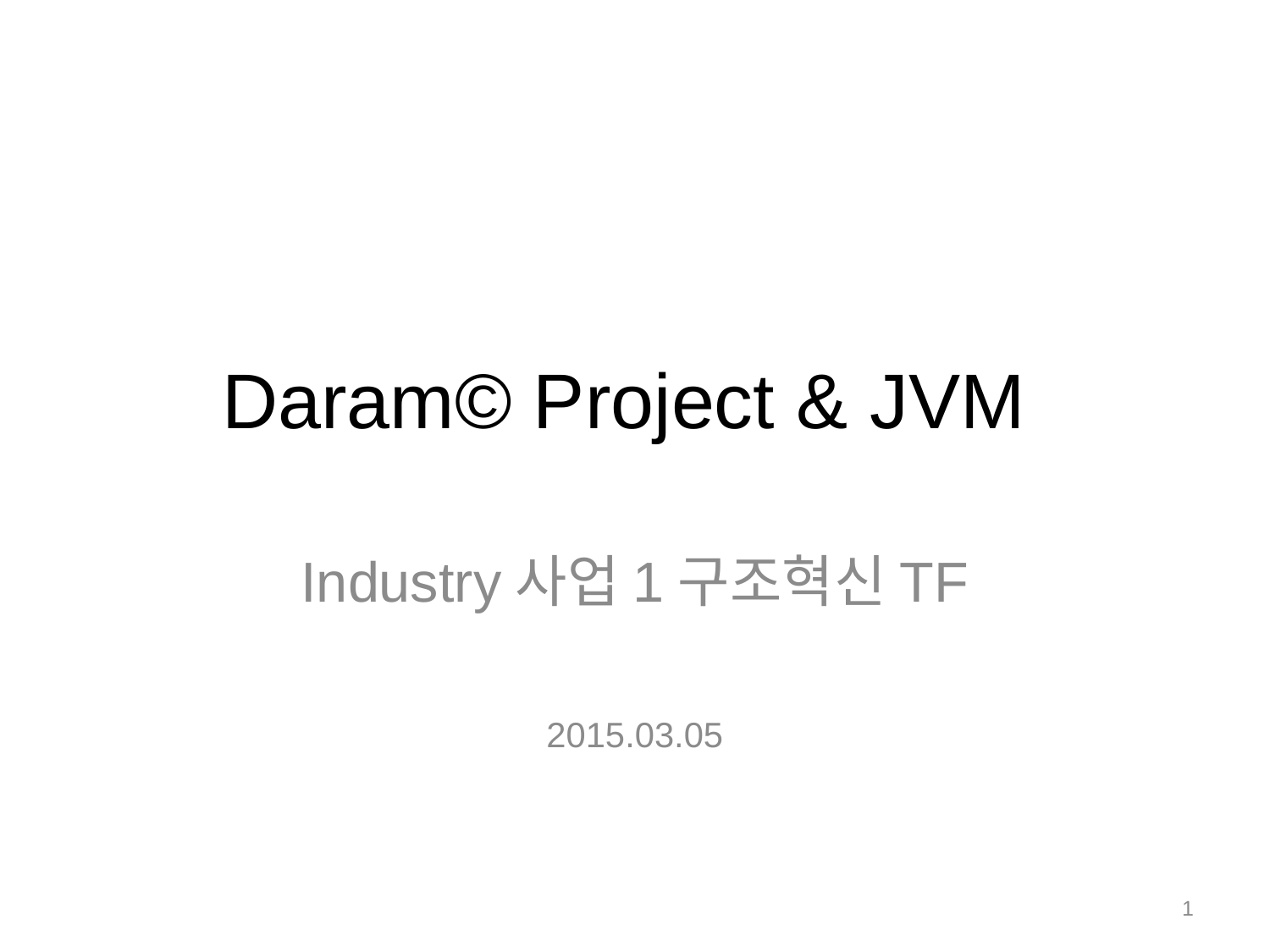

# Daram© Project & JVM
Industry사업1구조혁신TF

2015.03.05
1